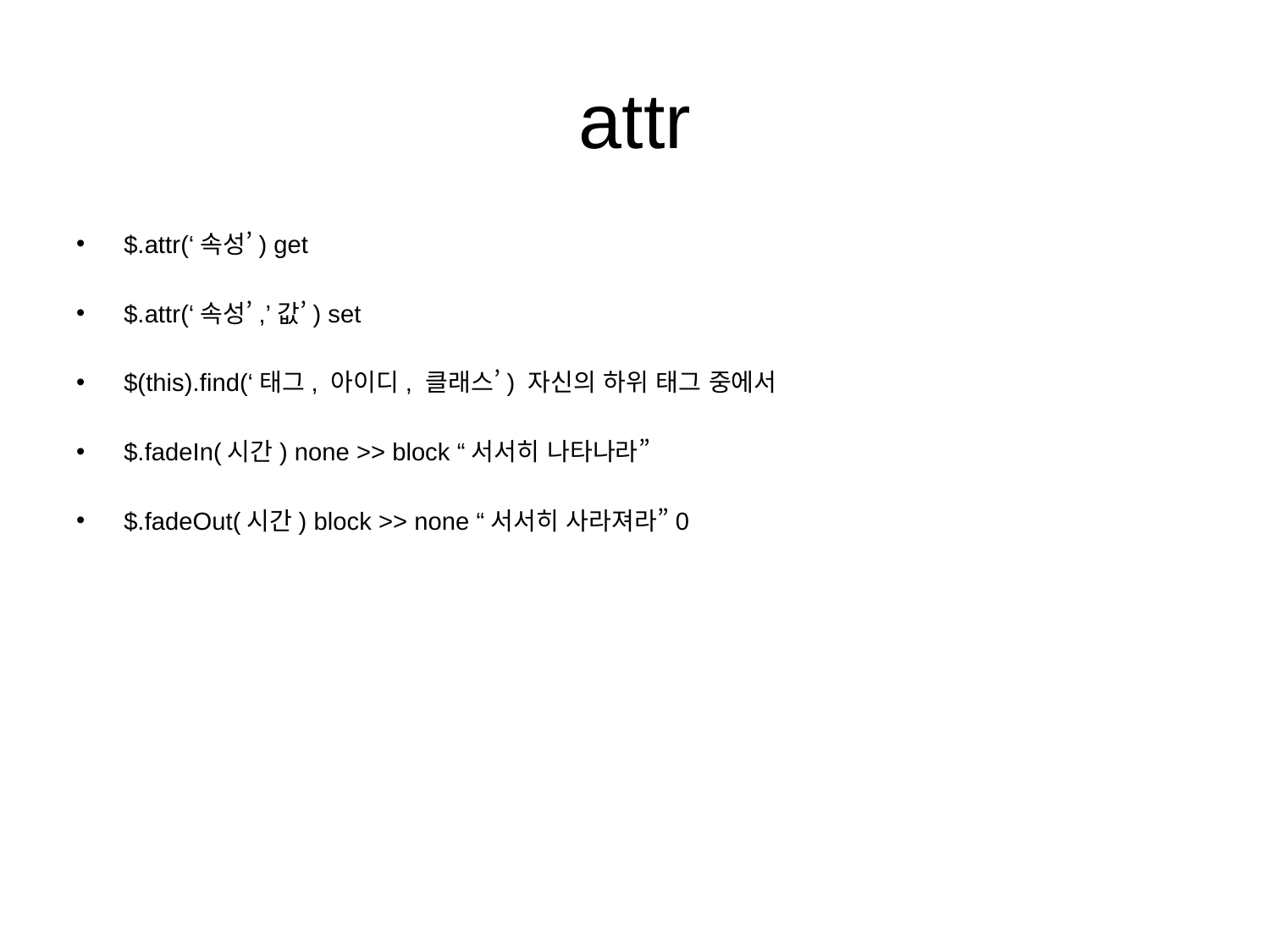

# attr
$.attr(‘속성’) get

$.attr(‘속성’,’값’) set

$(this).find(‘태그, 아이디, 클래스’) 자신의 하위 태그 중에서

$.fadeIn(시간) none >> block “서서히 나타나라”

$.fadeOut(시간) block >> none “서서히 사라져라”0